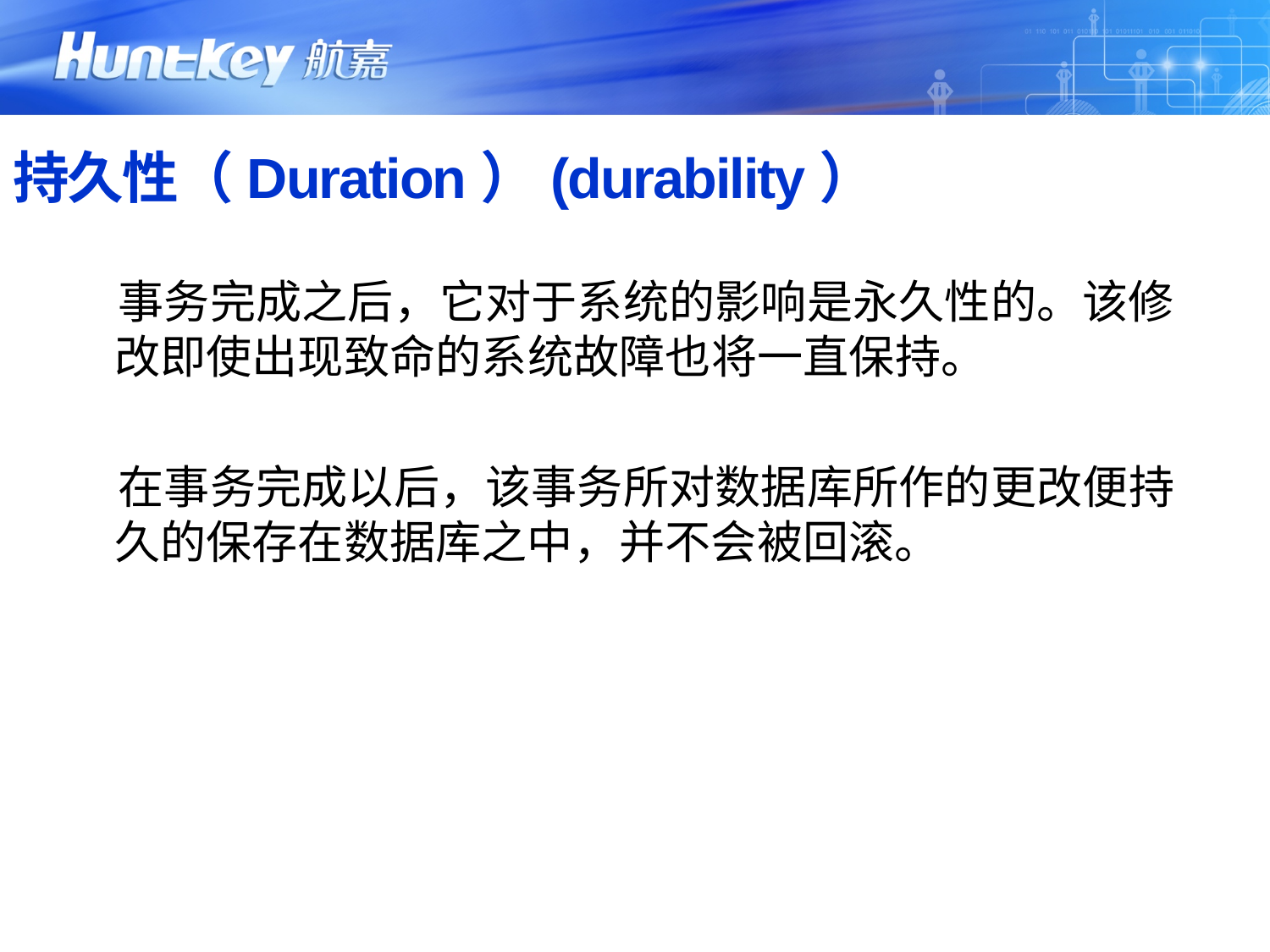

# 持久性（Duration）(durability）
   事务完成之后，它对于系统的影响是永久性的。该修改即使出现致命的系统故障也将一直保持。

   在事务完成以后，该事务所对数据库所作的更改便持久的保存在数据库之中，并不会被回滚。